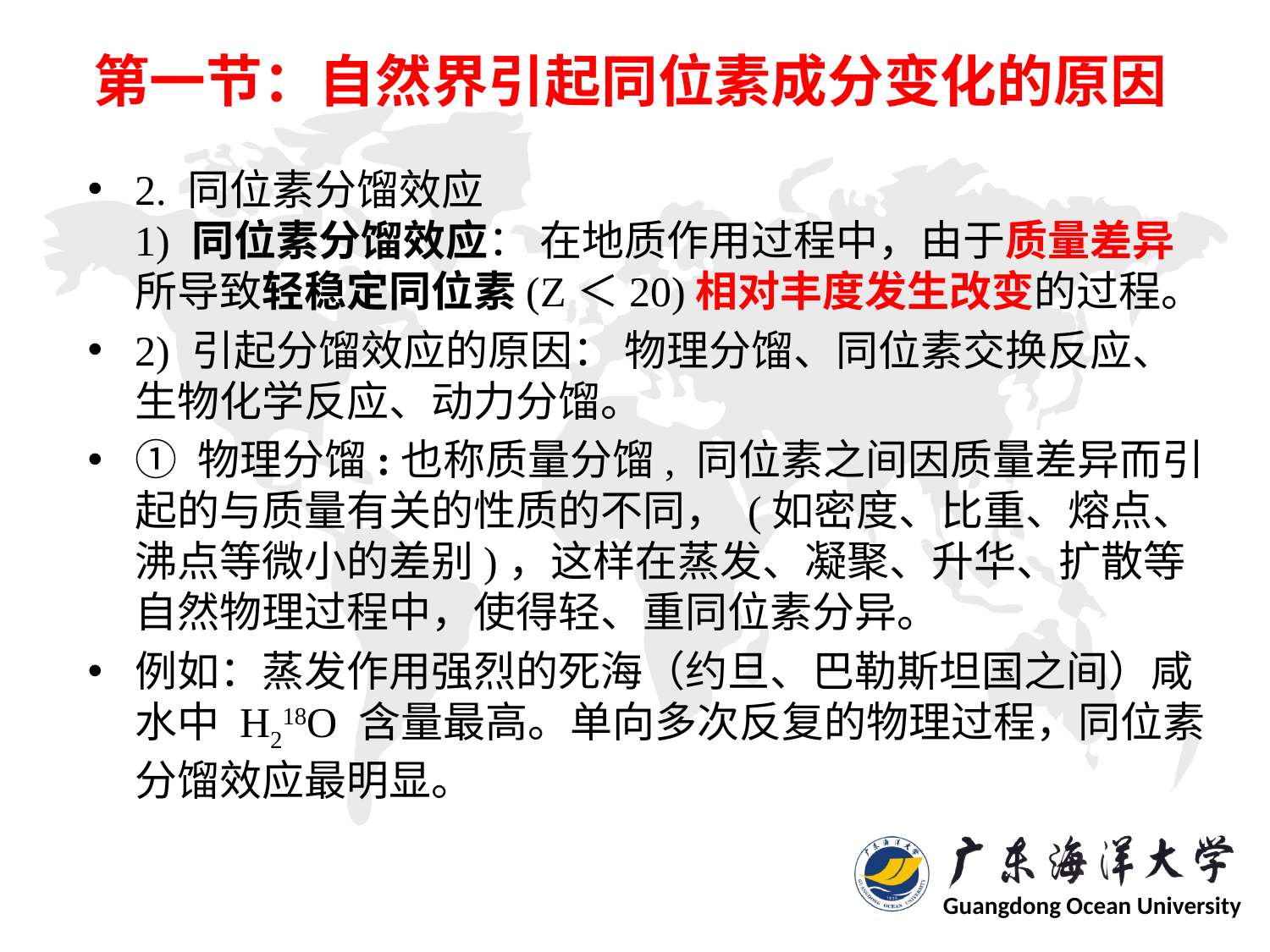

# 第一节：自然界引起同位素成分变化的原因
2. 同位素分馏效应
1) 同位素分馏效应： 在地质作用过程中，由于质量差异所导致轻稳定同位素(Z＜20)相对丰度发生改变的过程。
2) 引起分馏效应的原因： 物理分馏、同位素交换反应、
生物化学反应、动力分馏。
① 物理分馏:也称质量分馏, 同位素之间因质量差异而引起的与质量有关的性质的不同， (如密度、比重、熔点、沸点等微小的差别)，这样在蒸发、凝聚、升华、扩散等自然物理过程中，使得轻、重同位素分异。
例如：蒸发作用强烈的死海（约旦、巴勒斯坦国之间）咸水中 H218O 含量最高。单向多次反复的物理过程，同位素分馏效应最明显。